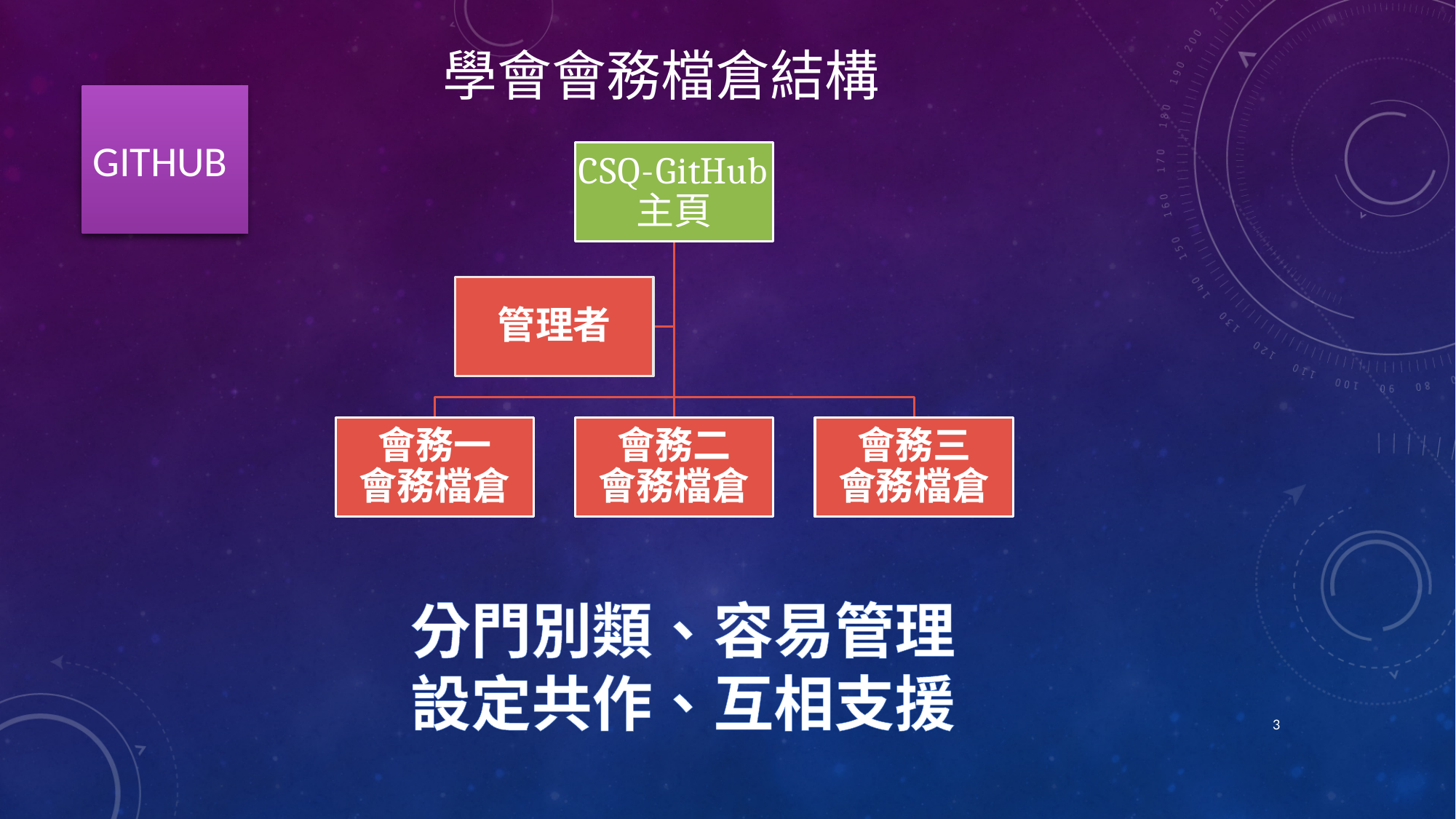

學會會務檔倉結構
# GitHub
CSQ-GitHub主頁
會務一
會務檔倉
會務二
會務檔倉
會務三
會務檔倉
管理者
分門別類、容易管理
設定共作、互相支援
3